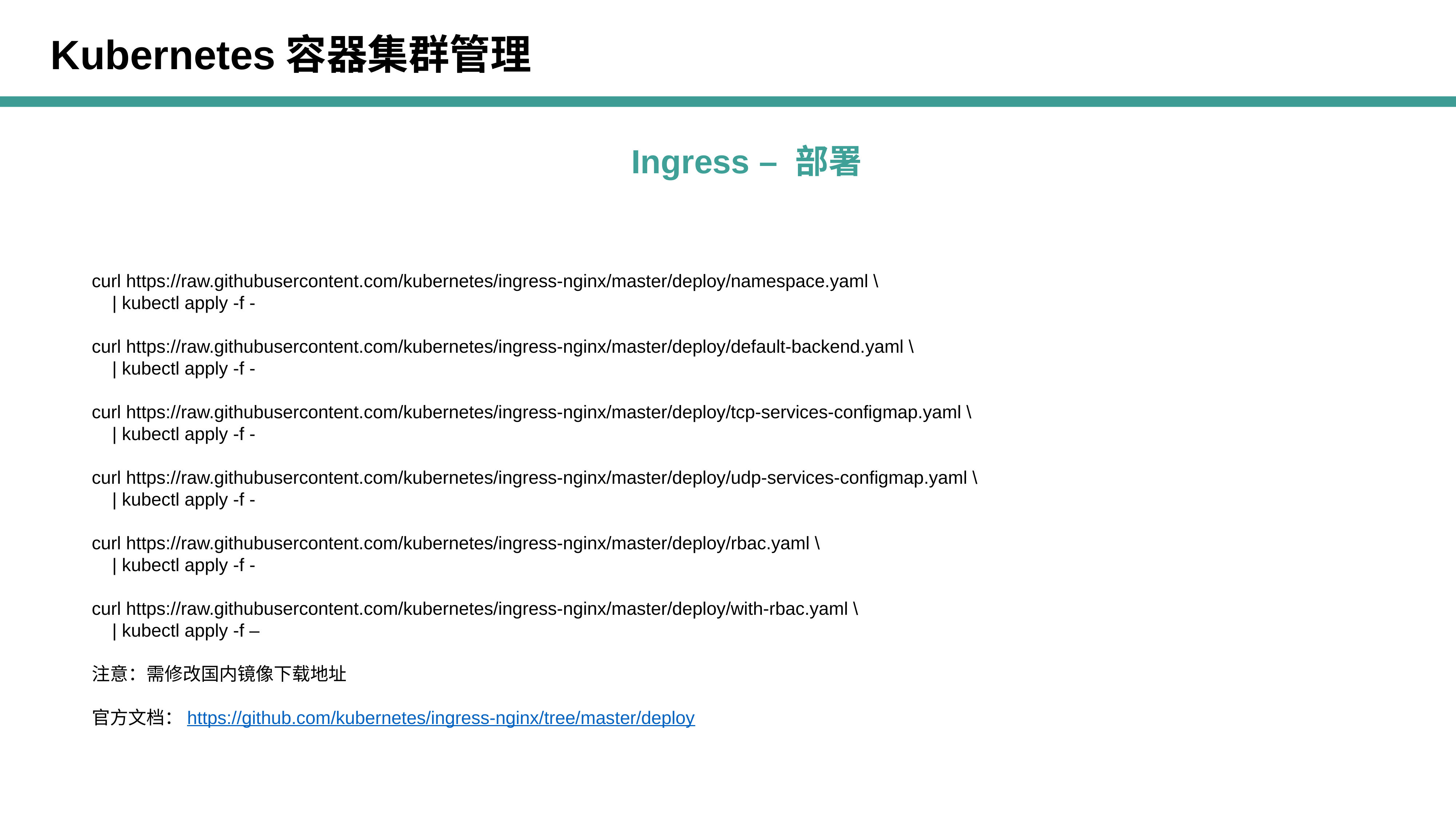

Kubernetes容器集群管理

Ingress – 部署
curl https://raw.githubusercontent.com/kubernetes/ingress-nginx/master/deploy/namespace.yaml \
    | kubectl apply -f -

curl https://raw.githubusercontent.com/kubernetes/ingress-nginx/master/deploy/default-backend.yaml \
    | kubectl apply -f -

curl https://raw.githubusercontent.com/kubernetes/ingress-nginx/master/deploy/tcp-services-configmap.yaml \
    | kubectl apply -f -

curl https://raw.githubusercontent.com/kubernetes/ingress-nginx/master/deploy/udp-services-configmap.yaml \
    | kubectl apply -f -

curl https://raw.githubusercontent.com/kubernetes/ingress-nginx/master/deploy/rbac.yaml \
    | kubectl apply -f -

curl https://raw.githubusercontent.com/kubernetes/ingress-nginx/master/deploy/with-rbac.yaml \
    | kubectl apply -f –

注意：需修改国内镜像下载地址

官方文档：https://github.com/kubernetes/ingress-nginx/tree/master/deploy